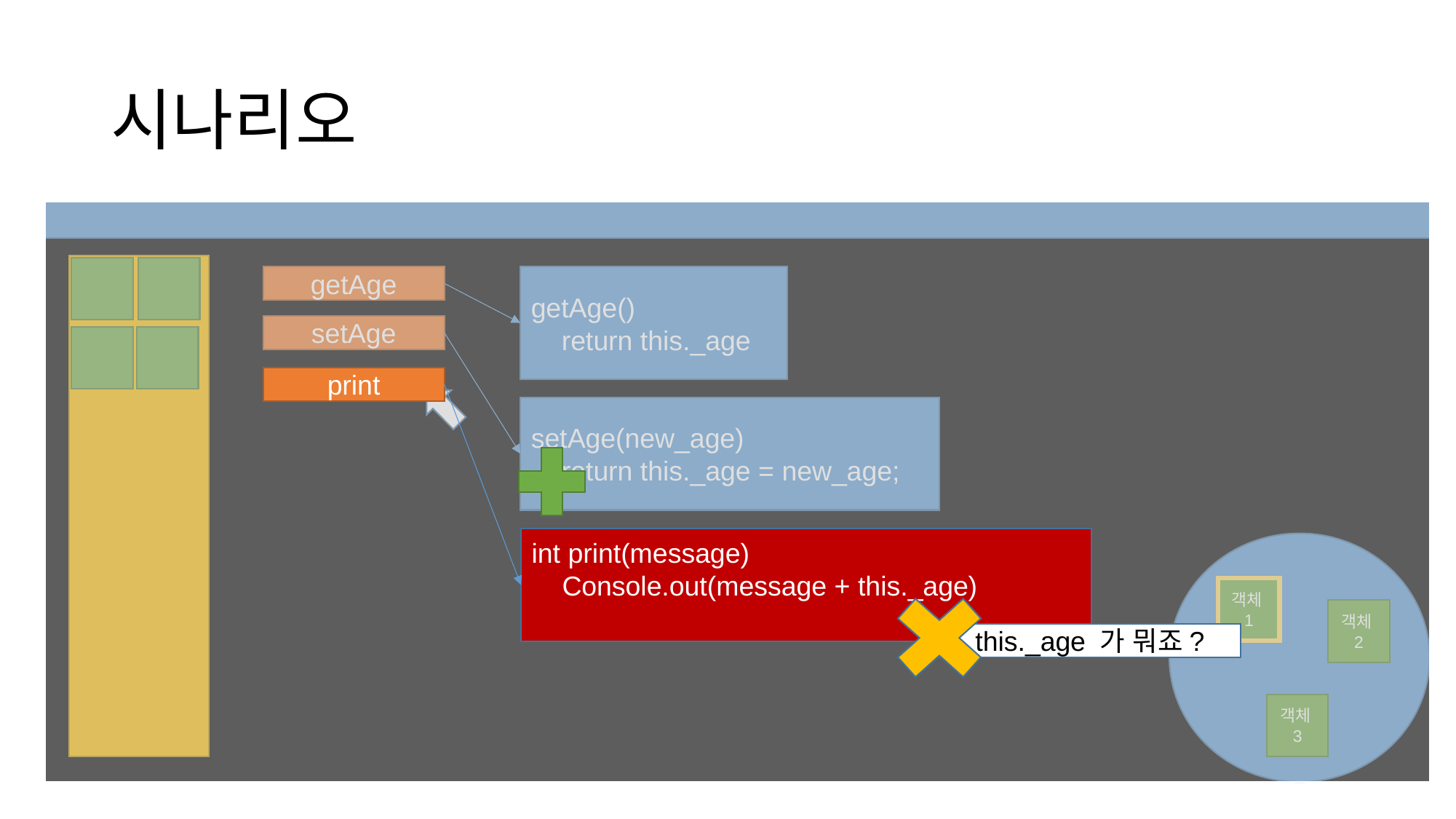

# 시나리오

getAge
getAge()
    return this._age
setAge

print

setAge(new_age)
    return this._age = new_age;

int print(message)
    Console.out(message + this._age)

객체1

객체2
this._age 가 뭐죠?
객체3